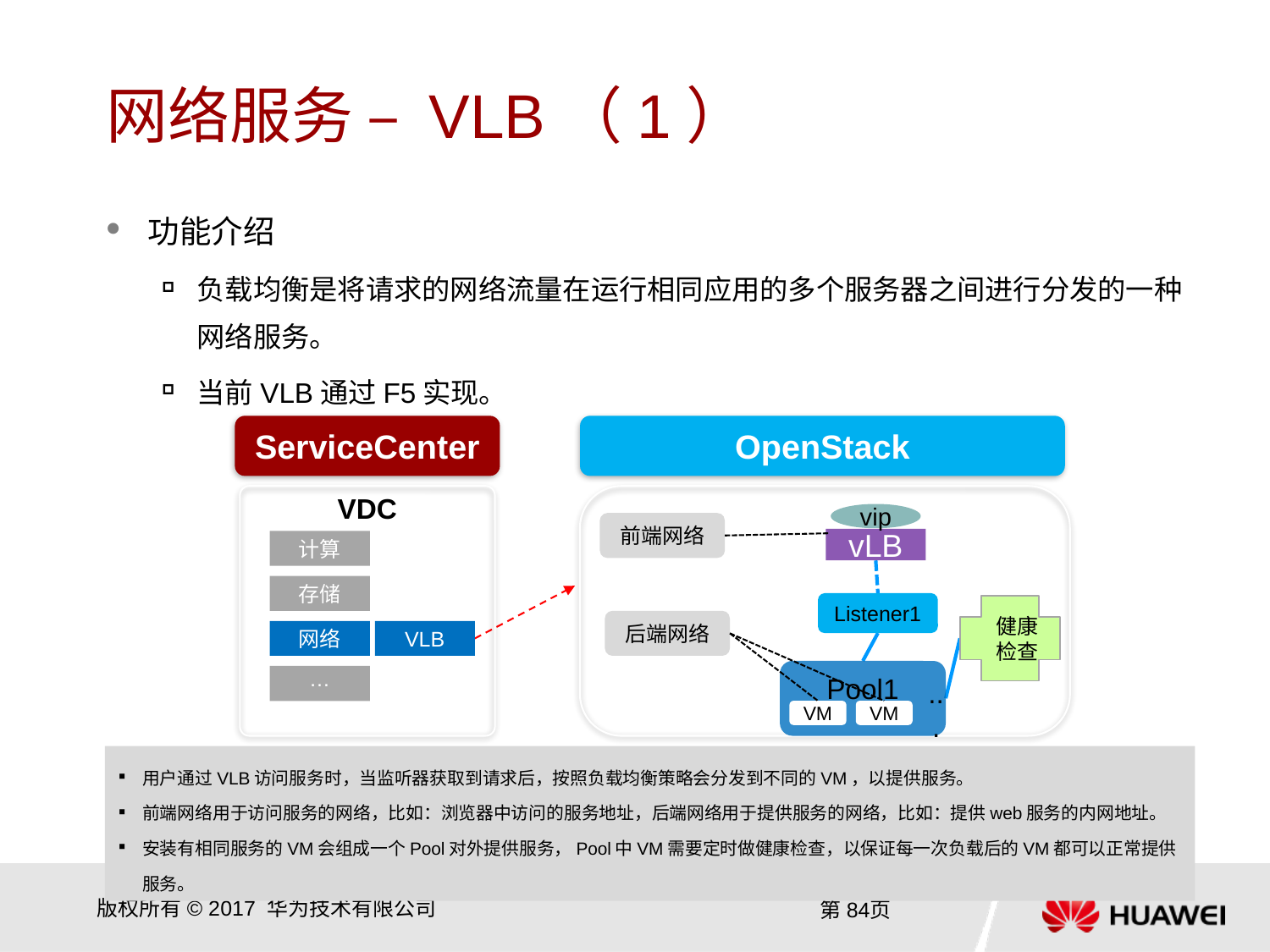

# 网络服务 – VLB（1）
功能介绍
负载均衡是将请求的网络流量在运行相同应用的多个服务器之间进行分发的一种网络服务。
当前VLB通过F5实现。
ServiceCenter
OpenStack

VDC
vip
vLB
前端网络
计算
存储
Listener1
    健康
    检查
后端网络
网络
VLB
Pool1
VM
VM
...
…
用户通过VLB访问服务时，当监听器获取到请求后，按照负载均衡策略会分发到不同的VM，以提供服务。
前端网络用于访问服务的网络，比如：浏览器中访问的服务地址，后端网络用于提供服务的网络，比如：提供web服务的内网地址。
安装有相同服务的VM会组成一个Pool对外提供服务，Pool中VM需要定时做健康检查，以保证每一次负载后的VM都可以正常提供服务。